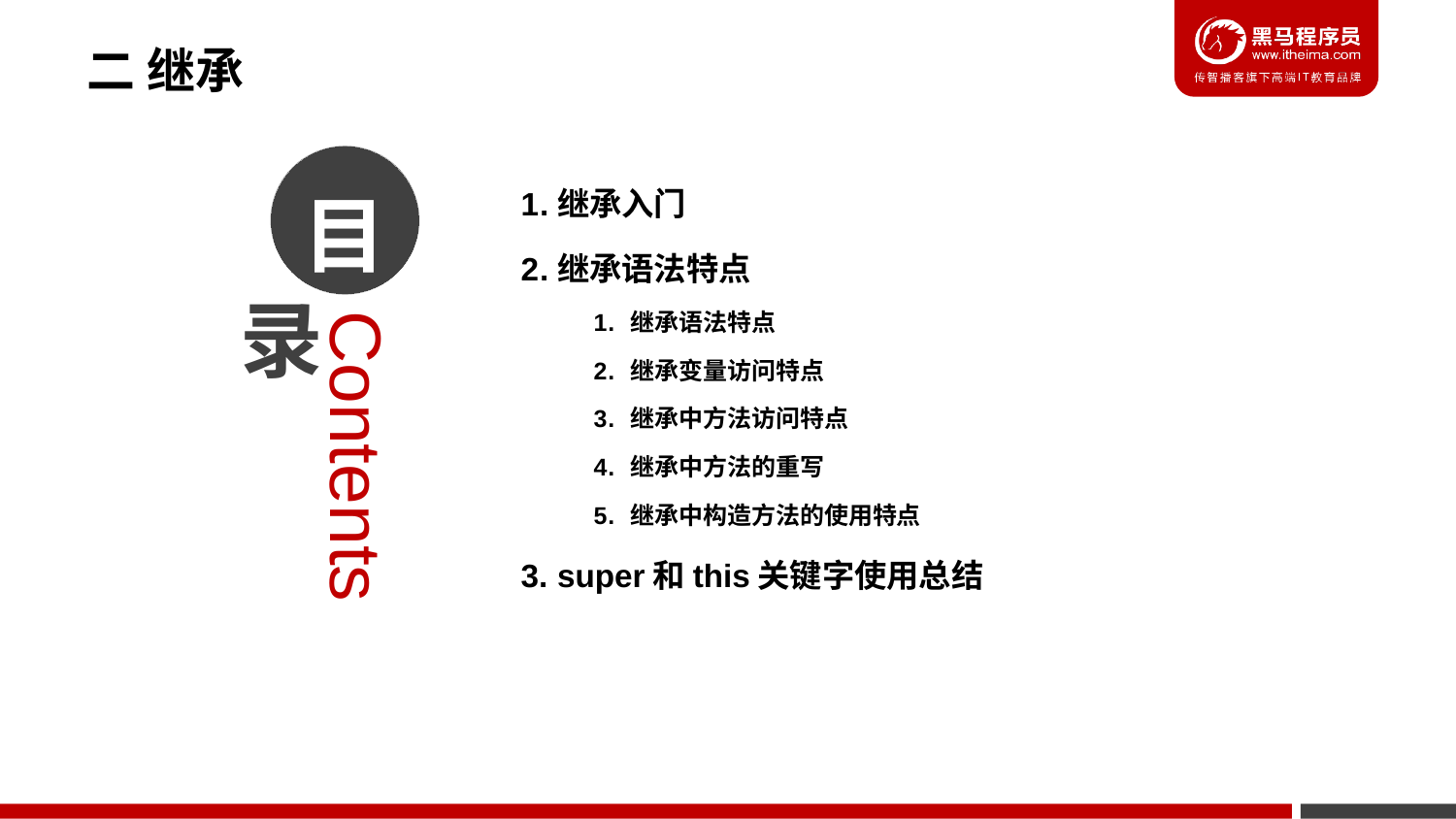

二 继承
继承入门
继承语法特点
继承语法特点
继承变量访问特点
继承中方法访问特点
继承中方法的重写
继承中构造方法的使用特点
super和this关键字使用总结